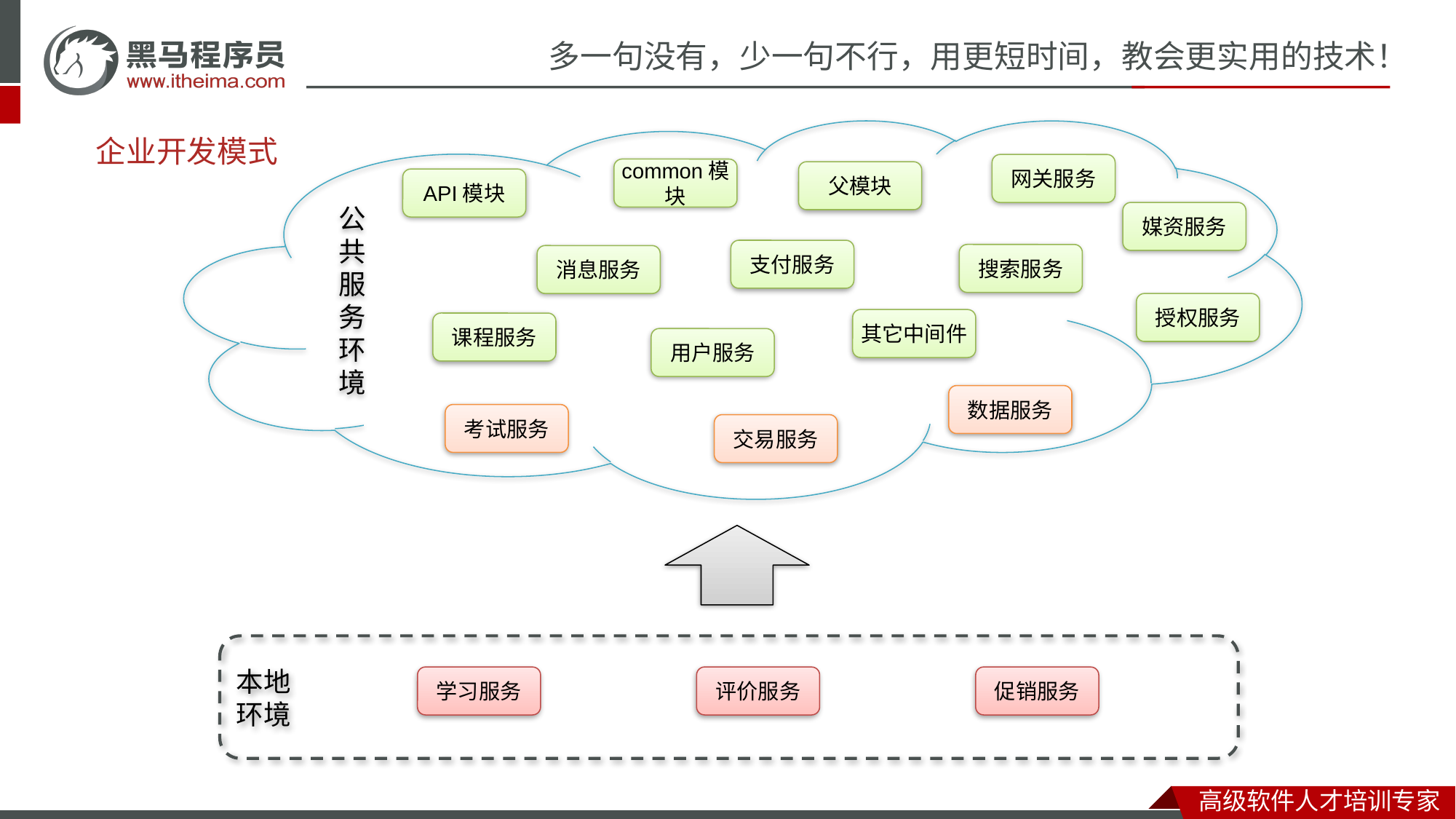

# 企业开发模式
公
共
服
务
环
境
网关服务
common模块
父模块
API模块
媒资服务
支付服务
搜索服务
消息服务
授权服务
其它中间件
课程服务
用户服务
数据服务
考试服务
交易服务

本地
环境
学习服务
评价服务
促销服务